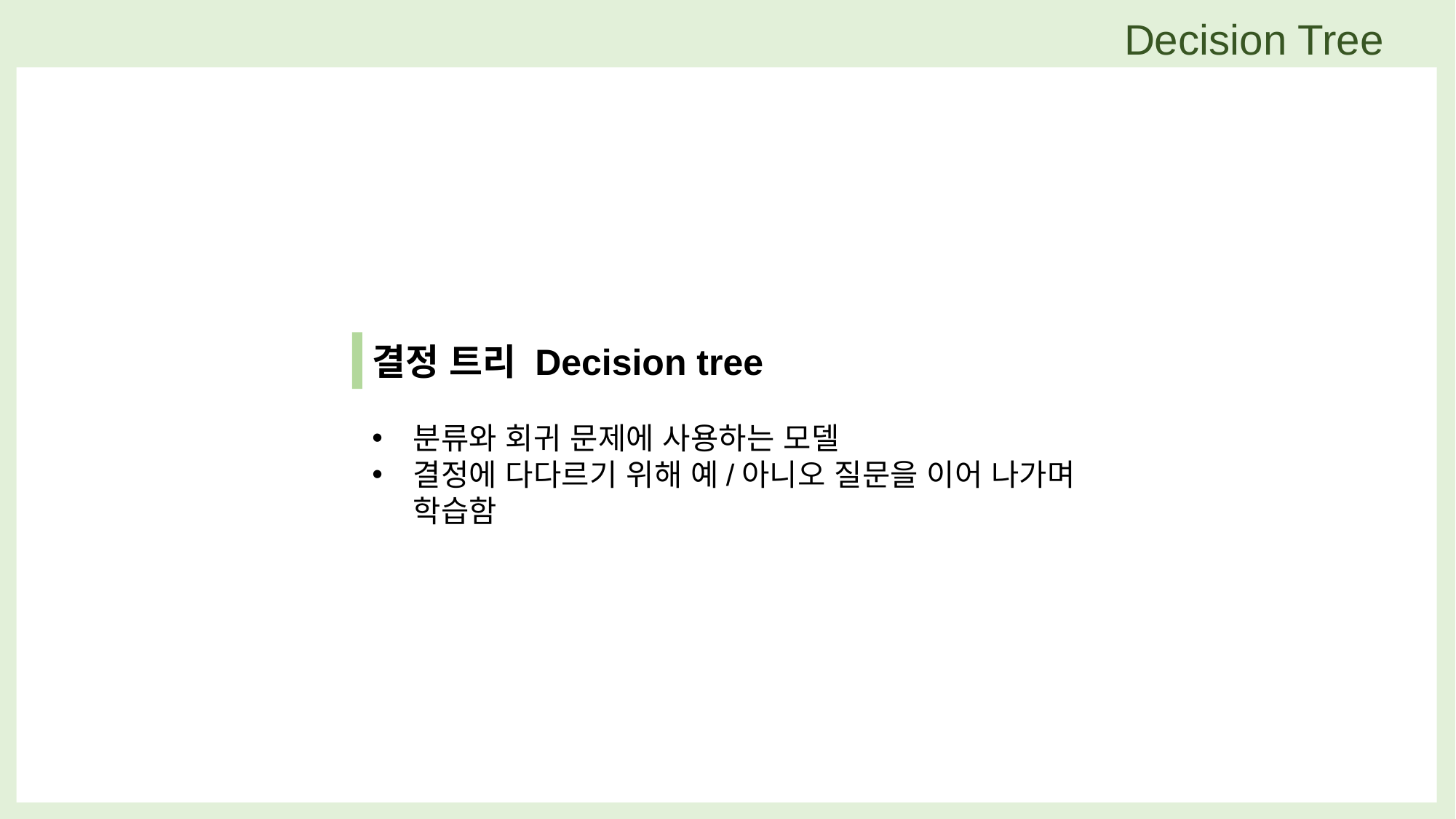

Decision Tree

결정 트리 Decision tree

분류와 회귀 문제에 사용하는 모델
결정에 다다르기 위해 예/아니오 질문을 이어 나가며 학습함